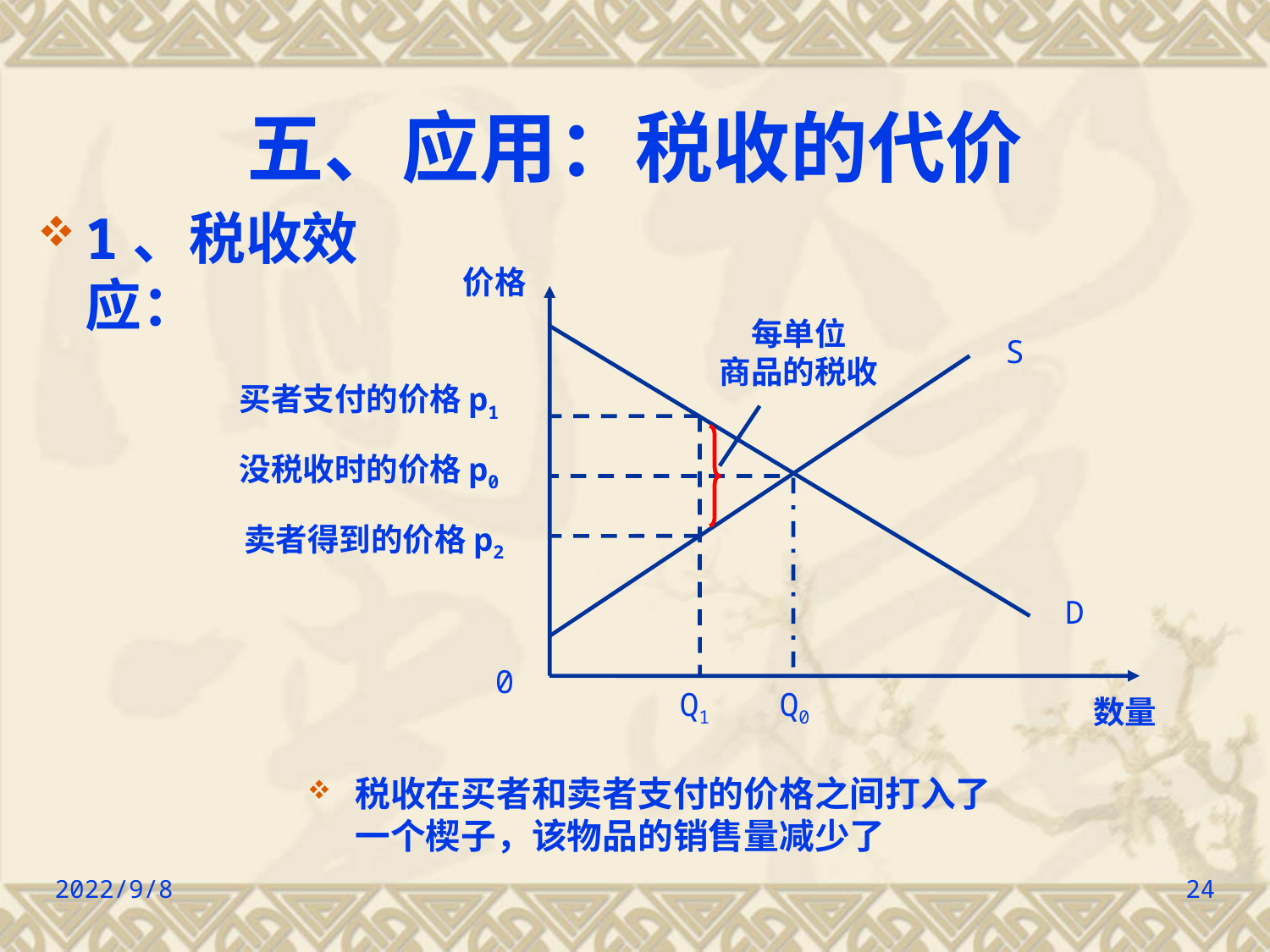

# 五、应用：税收的代价
1、税收效应：
价格

每单位
商品的税收

S

买者支付的价格p1

没税收时的价格p0

卖者得到的价格p2

D
0

Q1
Q0
数量
税收在买者和卖者支付的价格之间打入了一个楔子，该物品的销售量减少了
2022/9/8
24